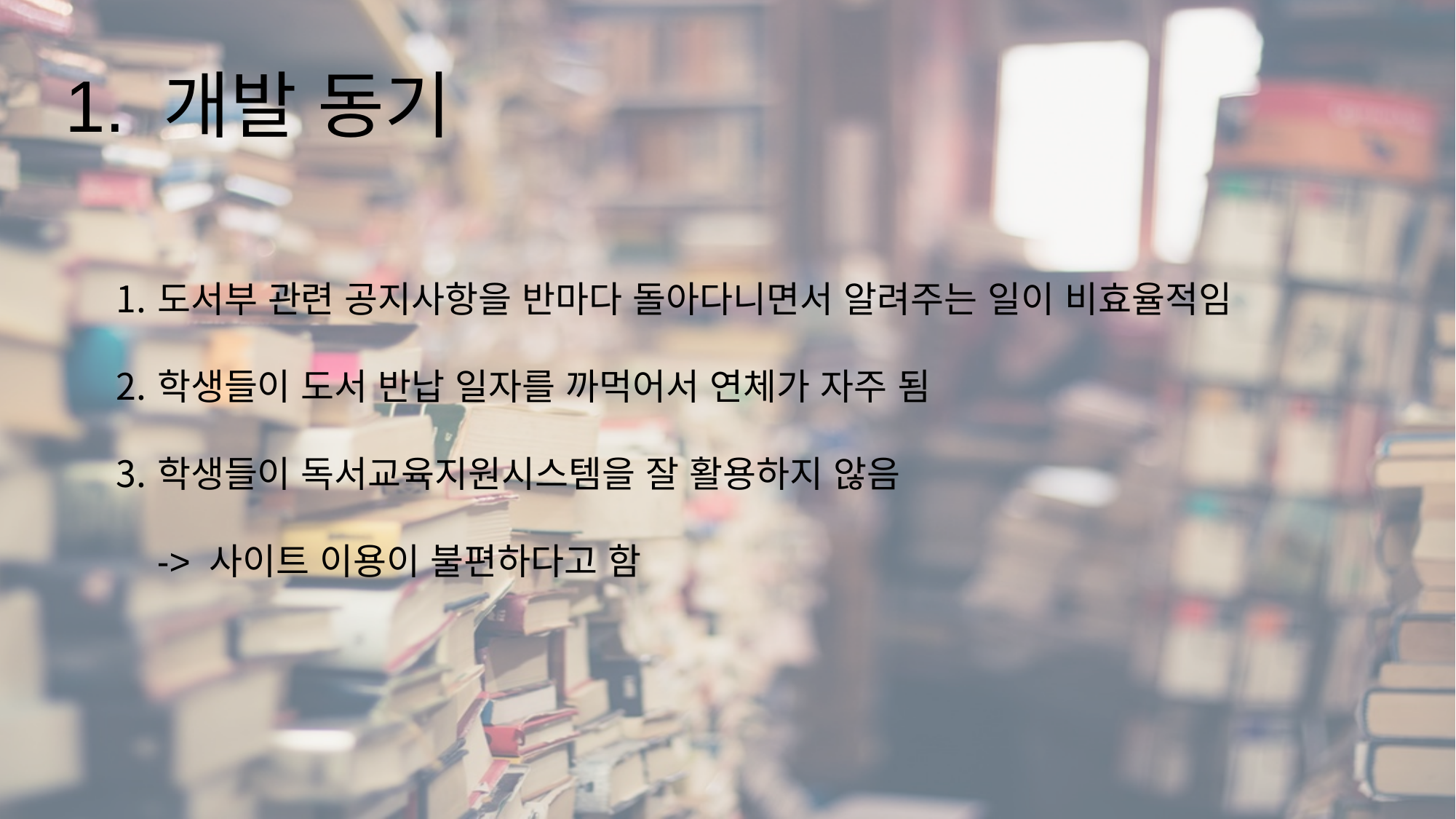

1. 개발 동기
도서부 관련 공지사항을 반마다 돌아다니면서 알려주는 일이 비효율적임

학생들이 도서 반납 일자를 까먹어서 연체가 자주 됨

학생들이 독서교육지원시스템을 잘 활용하지 않음

    -> 사이트 이용이 불편하다고 함